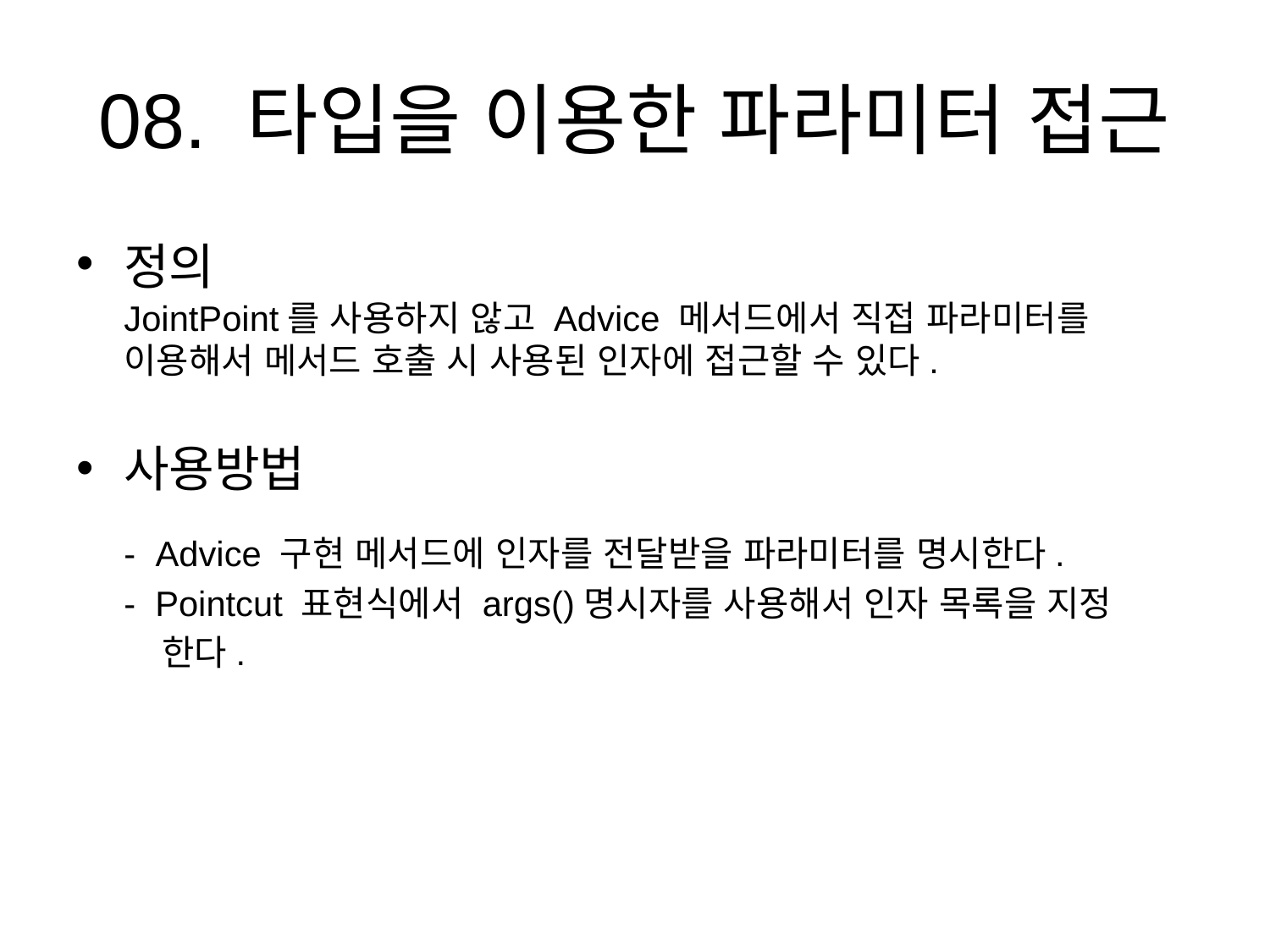

# 08. 타입을 이용한 파라미터 접근
정의
JointPoint를 사용하지 않고 Advice 메서드에서 직접 파라미터를 이용해서 메서드 호출 시 사용된 인자에 접근할 수 있다.
사용방법
- Advice 구현 메서드에 인자를 전달받을 파라미터를 명시한다.
-  Pointcut 표현식에서 args()명시자를 사용해서 인자 목록을 지정
	   한다.